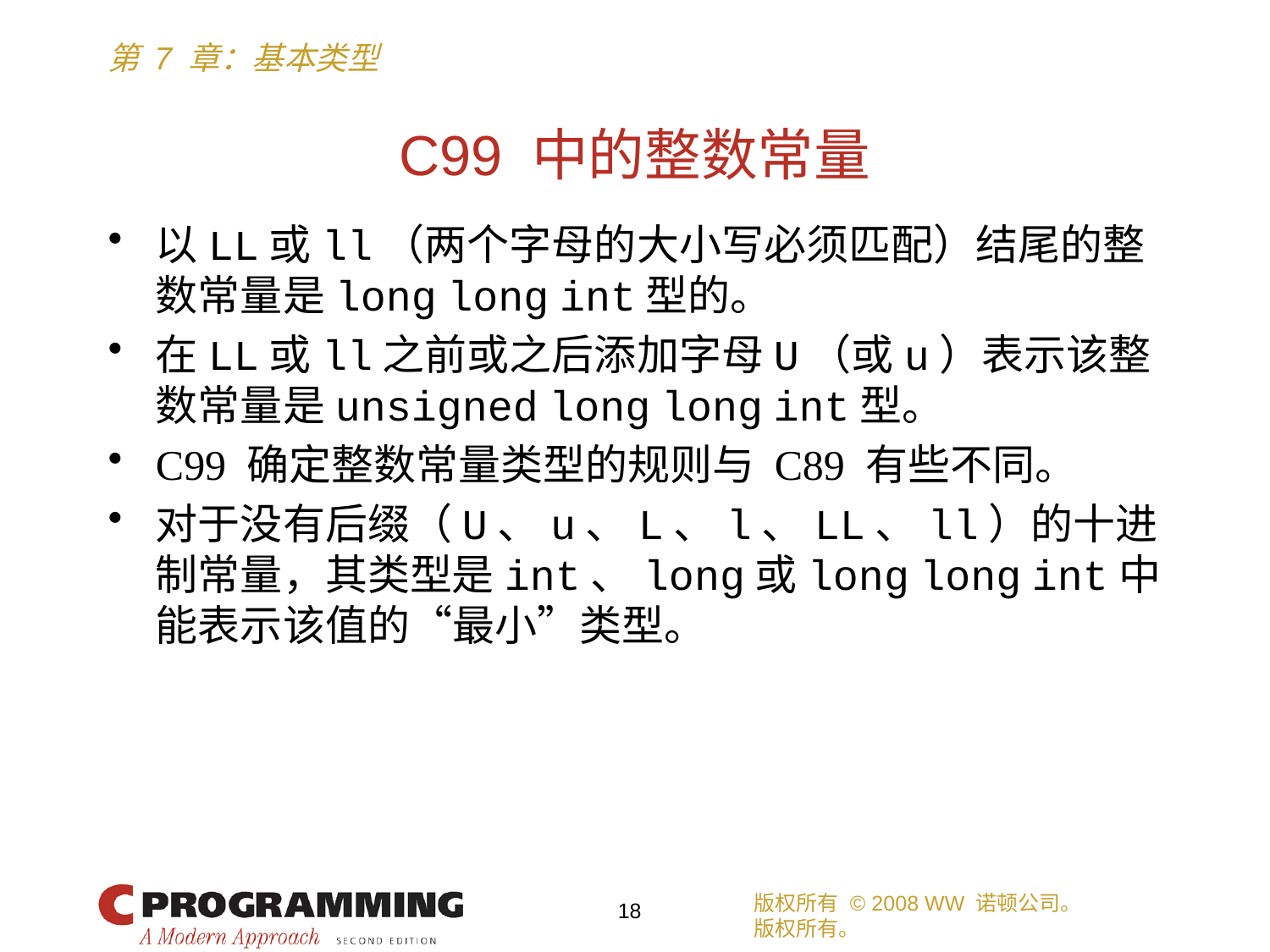

# C99 中的整数常量
以LL或ll（两个字母的大小写必须匹配）结尾的整数常量是long long int型的。
在LL或ll之前或之后添加字母U（或u）表示该整数常量是unsigned long long int型。
C99 确定整数常量类型的规则与 C89 有些不同。
对于没有后缀（U、u、L、l、LL、ll）的十进制常量，其类型是int、long或long long int中能表示该值的“最小”类型。
版权所有 © 2008 WW 诺顿公司。
版权所有。
18